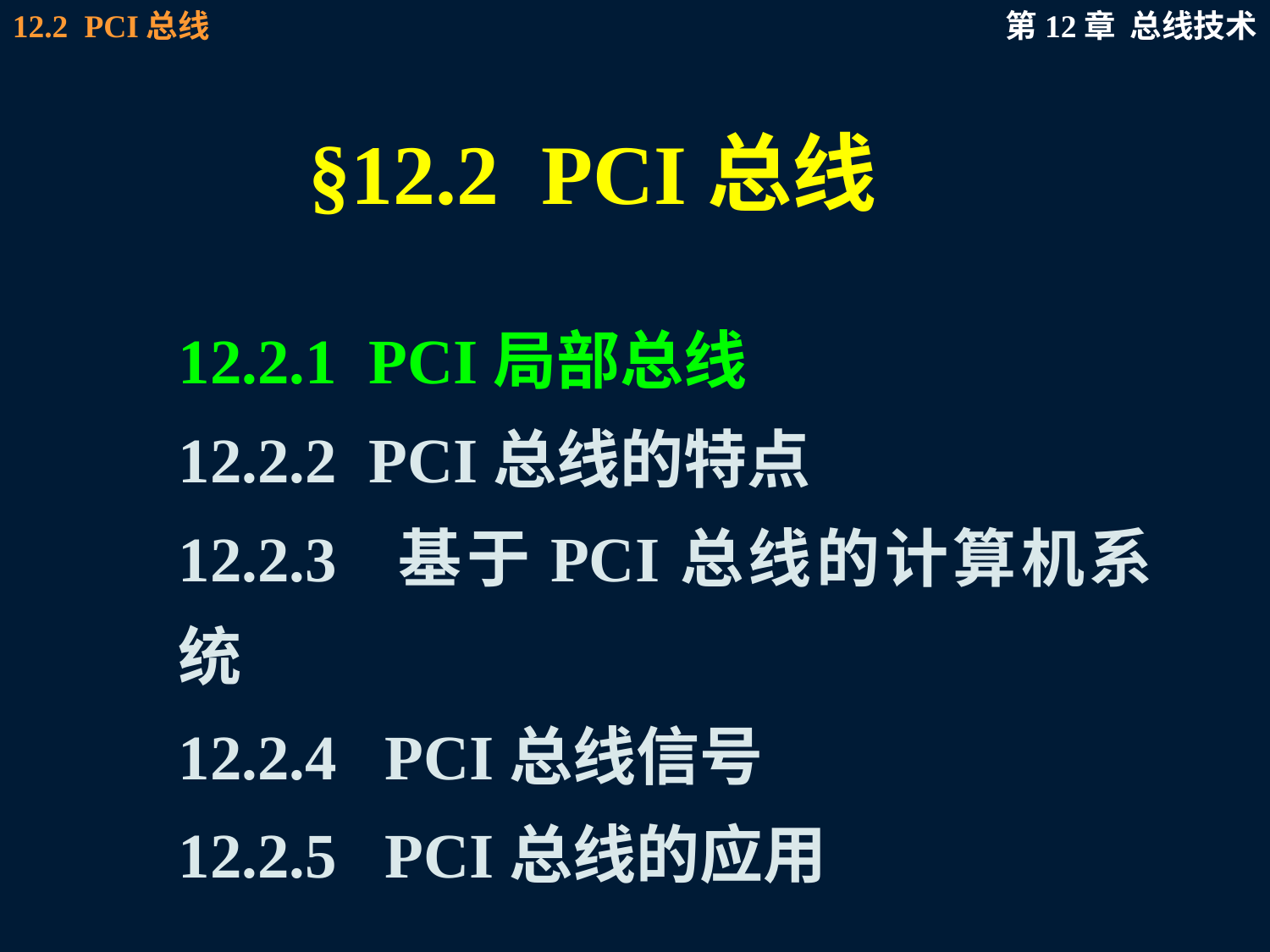

# §12.2  PCI总线
12.2.1  PCI局部总线
12.2.2  PCI总线的特点
12.2.3  基于PCI总线的计算机系统
12.2.4   PCI总线信号
12.2.5   PCI总线的应用